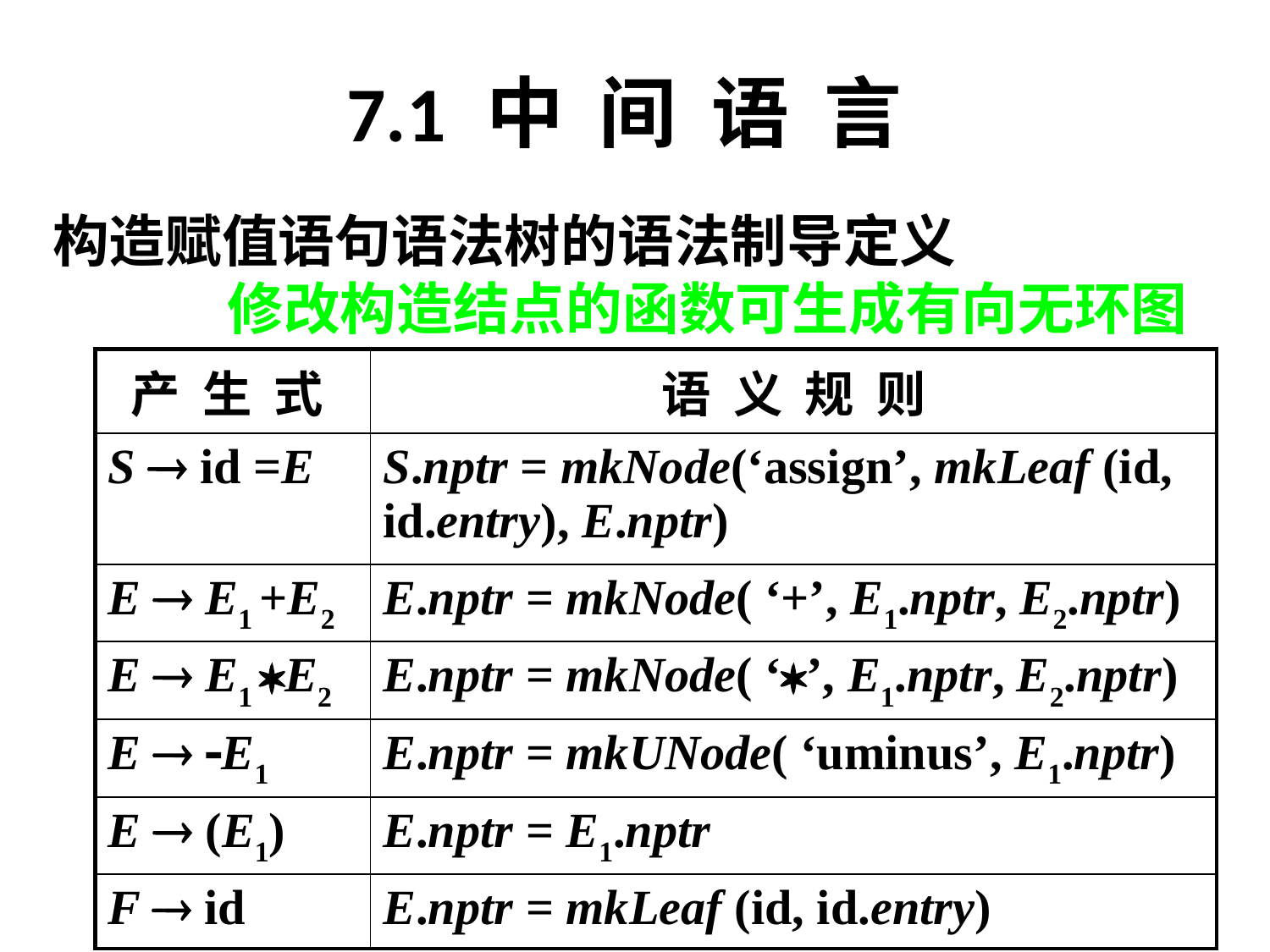

# 7.1 中  间  语  言
构造赋值语句语法树的语法制导定义
		修改构造结点的函数可生成有向无环图
| 产 生 式 | 语 义 规 则 |
| --- | --- |
| S → id =E | S.nptr = mkNode(‘assign’, mkLeaf (id, id.entry), E.nptr) |
| E → E1 +E2 | E.nptr = mkNode( ‘+’, E1.nptr, E2.nptr) |
| E → E1 ∗E2 | E.nptr = mkNode( ‘∗’, E1.nptr, E2.nptr) |
| E → −E1 | E.nptr = mkUNode( ‘uminus’, E1.nptr) |
| E → (E1) | E.nptr = E1.nptr |
| F → id | E.nptr = mkLeaf (id, id.entry) |